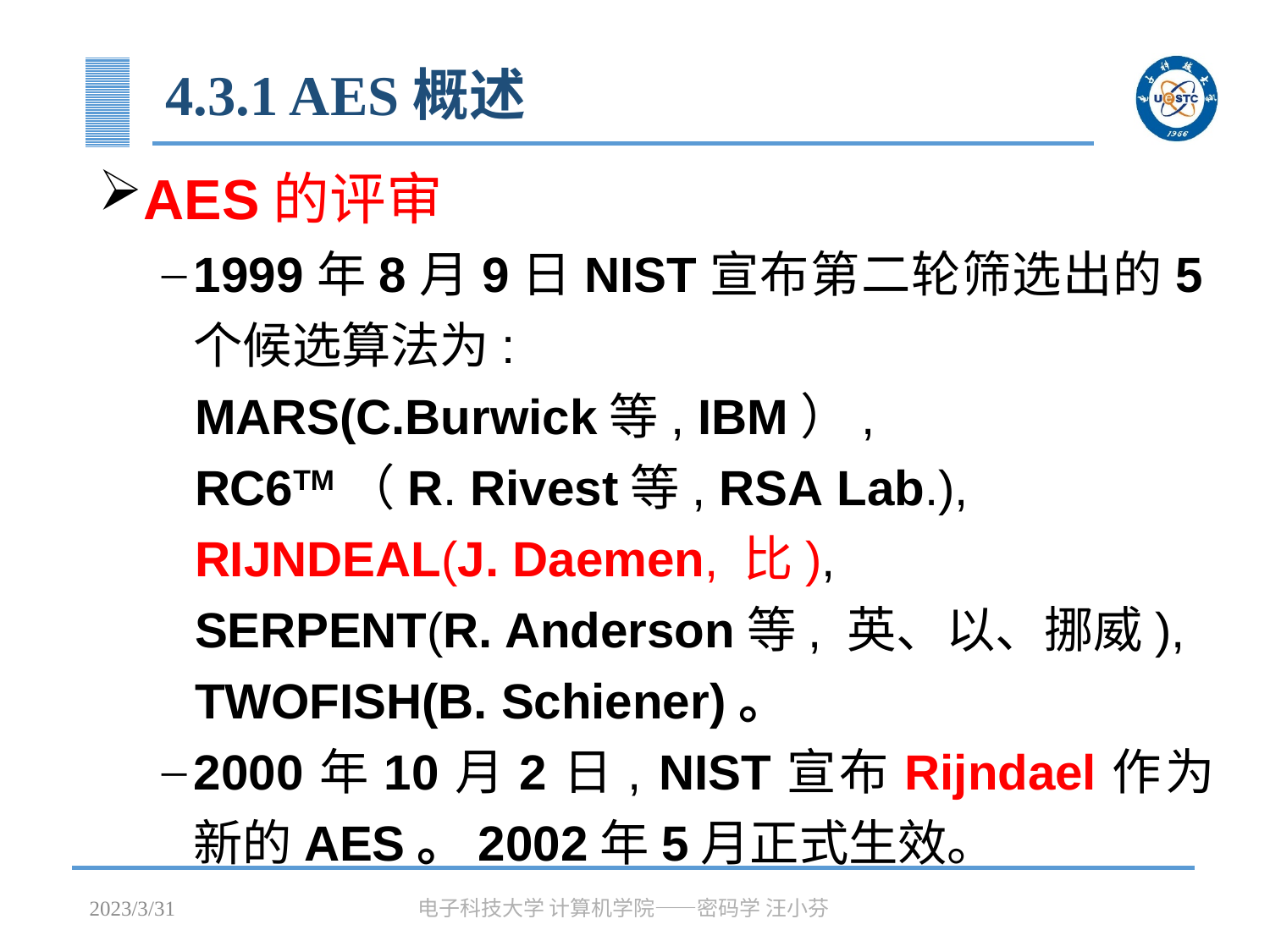

# 4.3.1 AES概述
AES的评审
1999年8月9日NIST宣布第二轮筛选出的5个候选算法为:
       MARS(C.Burwick等, IBM）,
       RC6TM（R. Rivest等, RSA Lab.),
       RIJNDEAL(J. Daemen, 比),
       SERPENT(R. Anderson等, 英、以、挪威),
       TWOFISH(B. Schiener)。
2000年10月2日, NIST宣布Rijndael作为新的AES。2002年5月正式生效。
2023/3/31
电子科技大学 计算机学院——密码学 汪小芬